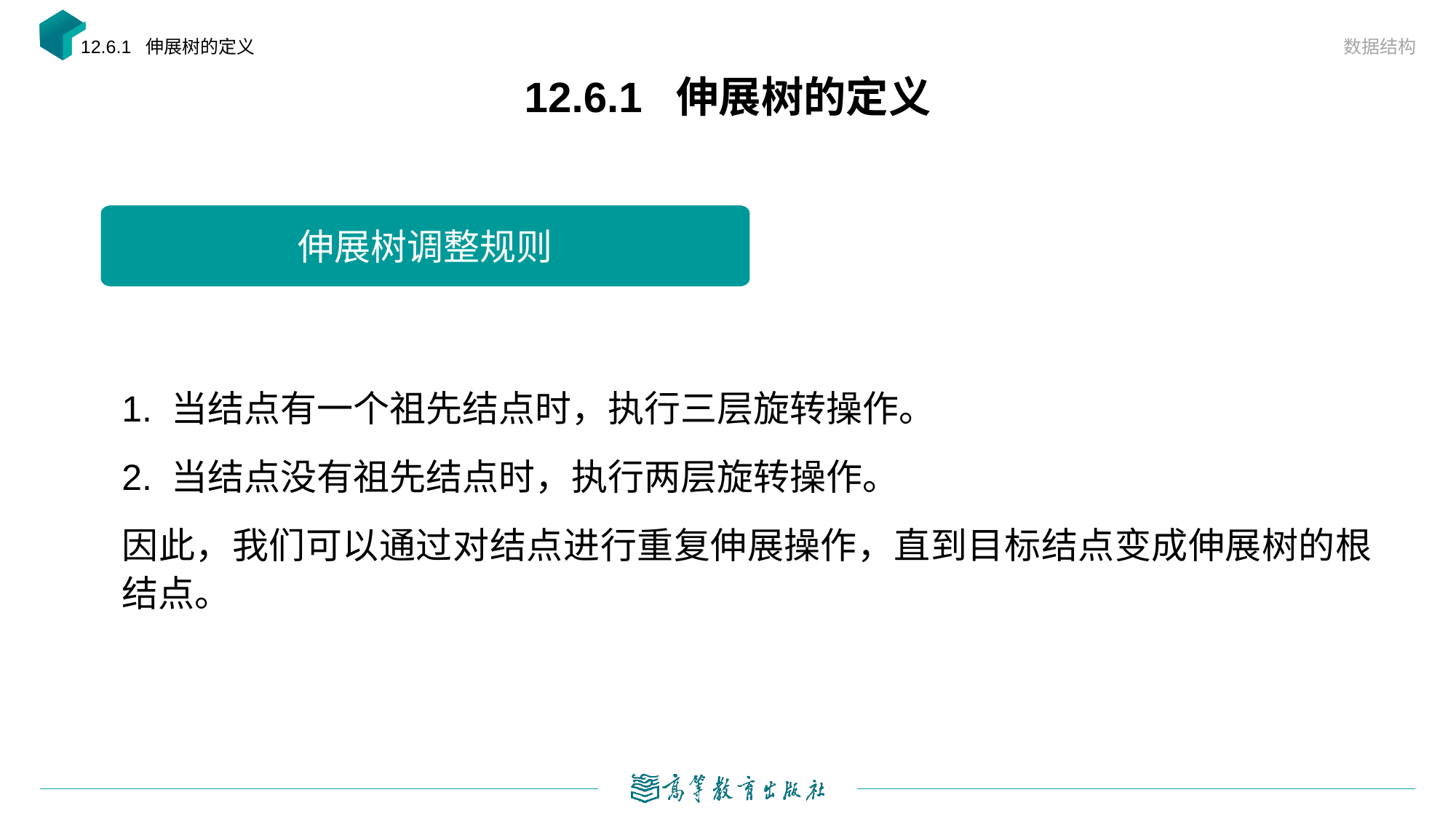

数据结构
12.6.1  伸展树的定义
# 12.6.1  伸展树的定义
伸展树调整规则
1. 当结点有一个祖先结点时，执行三层旋转操作。
2. 当结点没有祖先结点时，执行两层旋转操作。
因此，我们可以通过对结点进行重复伸展操作，直到目标结点变成伸展树的根结点。